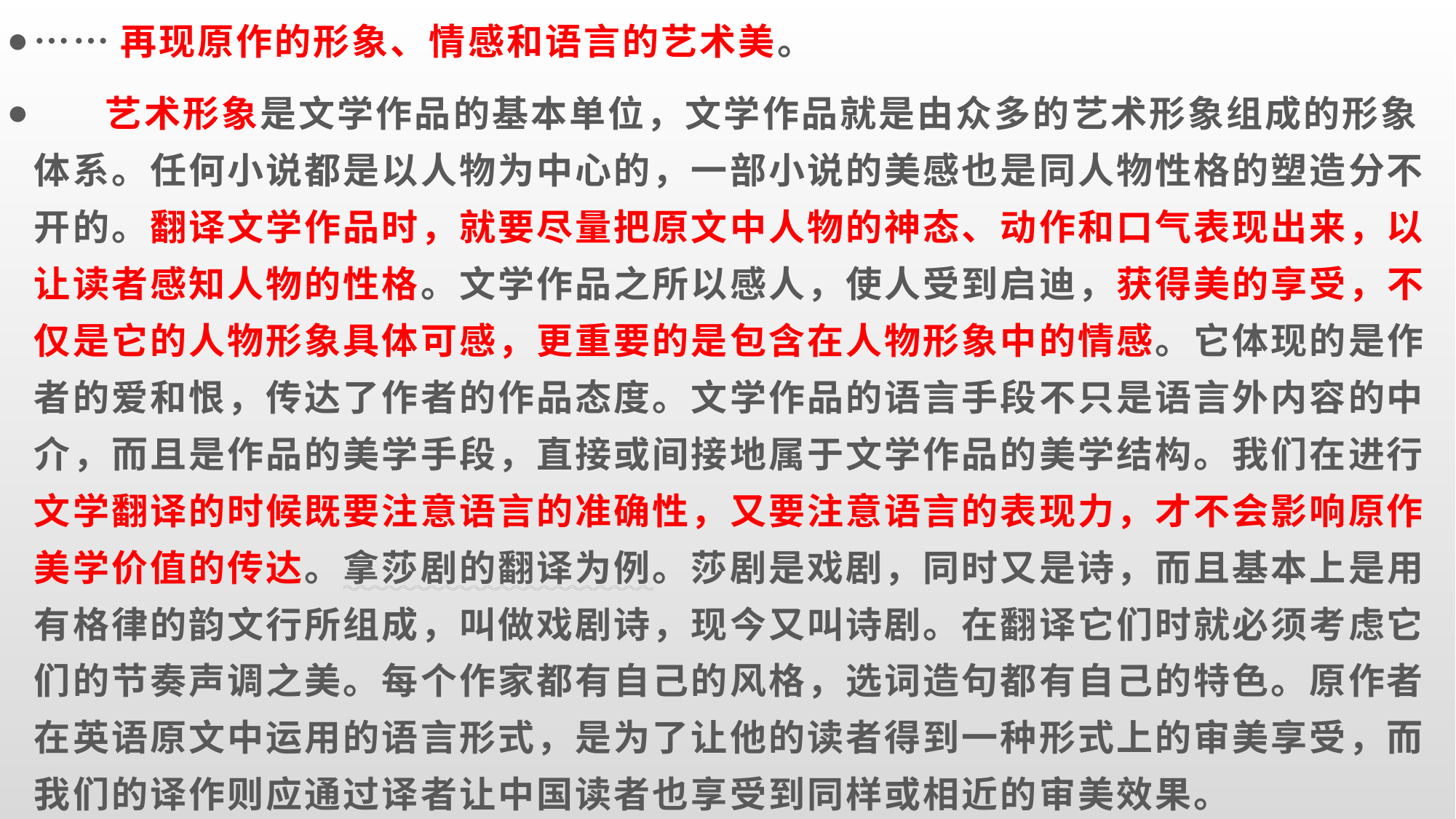

……再现原作的形象、情感和语言的艺术美。
      艺术形象是文学作品的基本单位，文学作品就是由众多的艺术形象组成的形象体系。任何小说都是以人物为中心的，一部小说的美感也是同人物性格的塑造分不开的。翻译文学作品时，就要尽量把原文中人物的神态、动作和口气表现出来，以让读者感知人物的性格。文学作品之所以感人，使人受到启迪，获得美的享受，不仅是它的人物形象具体可感，更重要的是包含在人物形象中的情感。它体现的是作者的爱和恨，传达了作者的作品态度。文学作品的语言手段不只是语言外内容的中介，而且是作品的美学手段，直接或间接地属于文学作品的美学结构。我们在进行文学翻译的时候既要注意语言的准确性，又要注意语言的表现力，才不会影响原作美学价值的传达。拿莎剧的翻译为例。莎剧是戏剧，同时又是诗，而且基本上是用有格律的韵文行所组成，叫做戏剧诗，现今又叫诗剧。在翻译它们时就必须考虑它们的节奏声调之美。每个作家都有自己的风格，选词造句都有自己的特色。原作者在英语原文中运用的语言形式，是为了让他的读者得到一种形式上的审美享受，而我们的译作则应通过译者让中国读者也享受到同样或相近的审美效果。